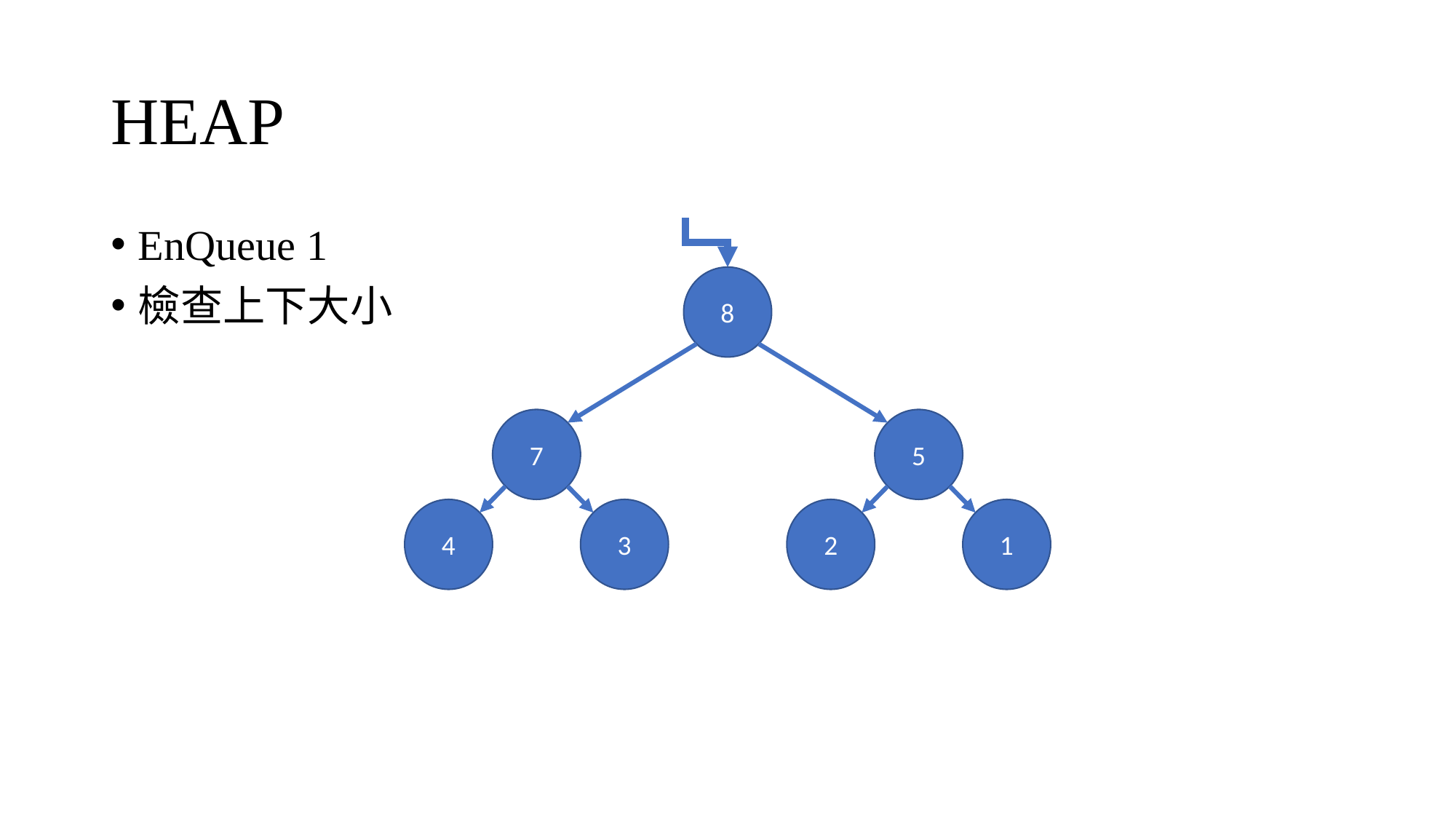

# HEAP
EnQueue 1
檢查上下大小
8
7
5
4
3
2
1